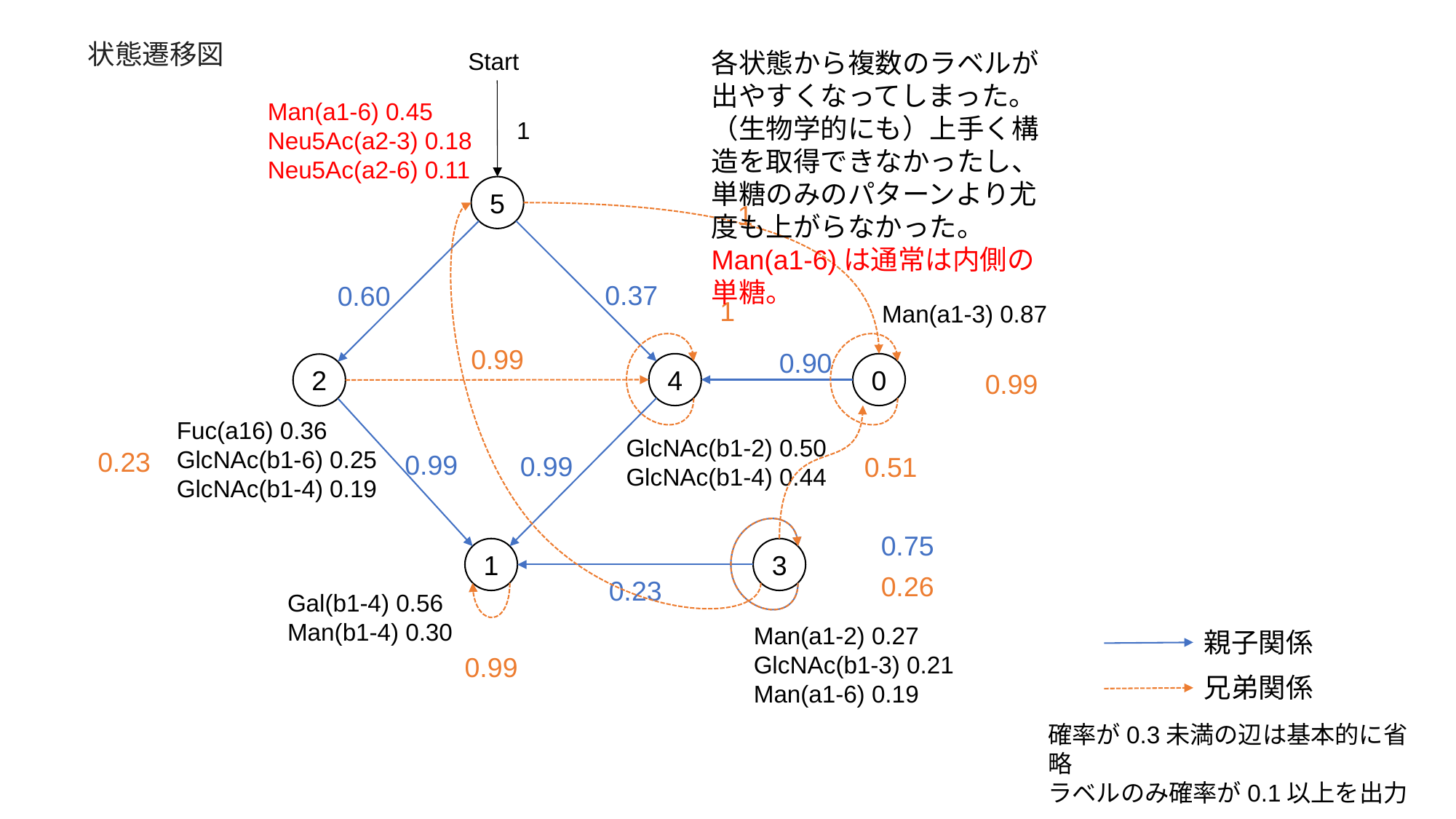

状態遷移図
Start
各状態から複数のラベルが出やすくなってしまった。（生物学的にも）上手く構造を取得できなかったし、単糖のみのパターンより尤度も上がらなかった。
Man(a1-6)は通常は内側の単糖。
Man(a1-6) 0.45
Neu5Ac(a2-3) 0.18
Neu5Ac(a2-6) 0.11
1
5
1
0.37
0.60
1
Man(a1-3) 0.87
0.99
0.90
4
0
2
0.99
Fuc(a16) 0.36
GlcNAc(b1-6) 0.25
GlcNAc(b1-4) 0.19
GlcNAc(b1-2) 0.50
GlcNAc(b1-4) 0.44
0.23
0.99
0.99
0.51
0.75
1
3
0.26
0.23
Gal(b1-4) 0.56
Man(b1-4) 0.30
Man(a1-2) 0.27
GlcNAc(b1-3) 0.21
Man(a1-6) 0.19
親子関係
0.99
兄弟関係
確率が0.3未満の辺は基本的に省略
ラベルのみ確率が0.1以上を出力